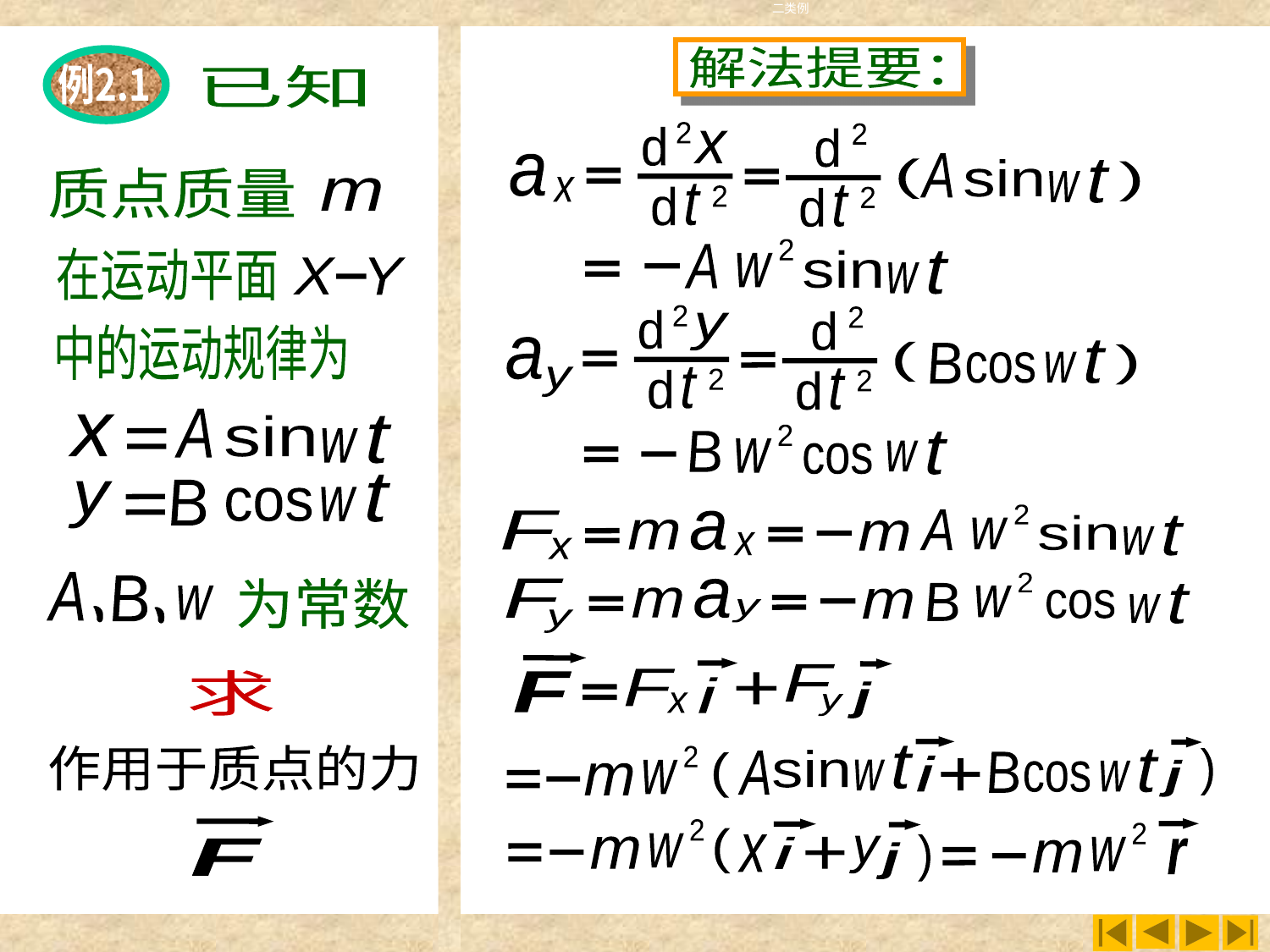

二类例

解法提要：

例2.1
已知
质点质量
m
在运动平面
X
Y

中的运动规律为
A
sin
t
ω
x

t
B
y

ω
cos
A
B
为常数
ω

求
作用于质点的力

F
2
d
x

t
2
d
2
d
A
sin
t
ω
(
)
a
x

t
2
d
2
ω
A
sin
t
ω

2
2
d
d
y
a
t
B
ω
cos

(

)

y
t
t
2
d
2
d
2
ω
B
t

ω
cos

2
ω
A
sin
t
ω
F
x
F
y
a
x

m

m

2
ω
a
B
t

m

m
cos
ω
y

i

j
F
y
F
F
+

x

i

j
2
ω
m
t
)
t
B
ω
cos
sin
A
(
+
ω

2
ω
m

2
ω
m

r

i

j
(
)
x

y
+